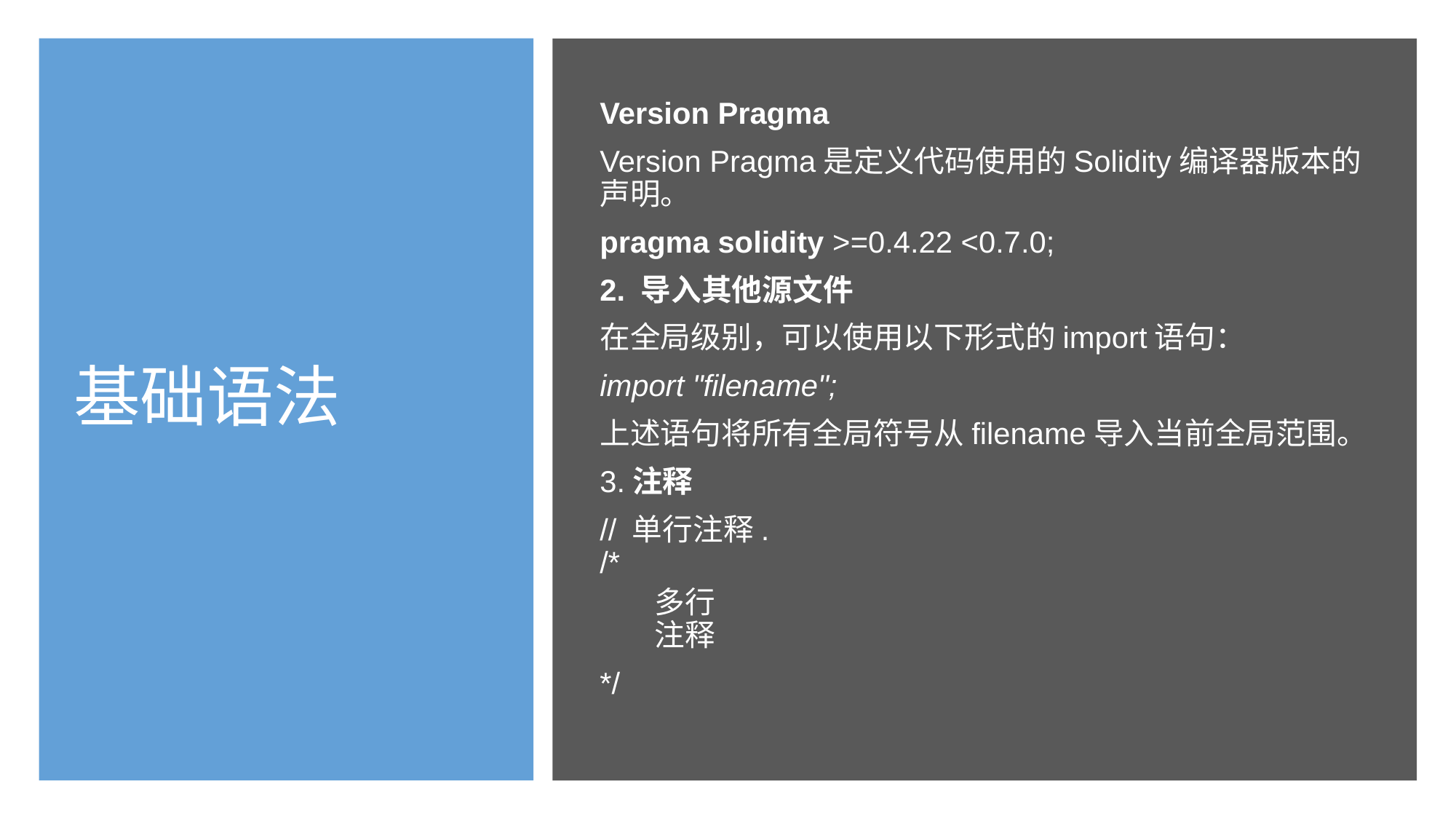

# 基础语法
Version Pragma
Version Pragma是定义代码使用的Solidity编译器版本的声明。
pragma solidity >=0.4.22 <0.7.0;
2. 导入其他源文件
在全局级别，可以使用以下形式的import语句：
import "filename";
上述语句将所有全局符号从filename导入当前全局范围。
3.注释
// 单行注释.
/*
多行
注释
*/